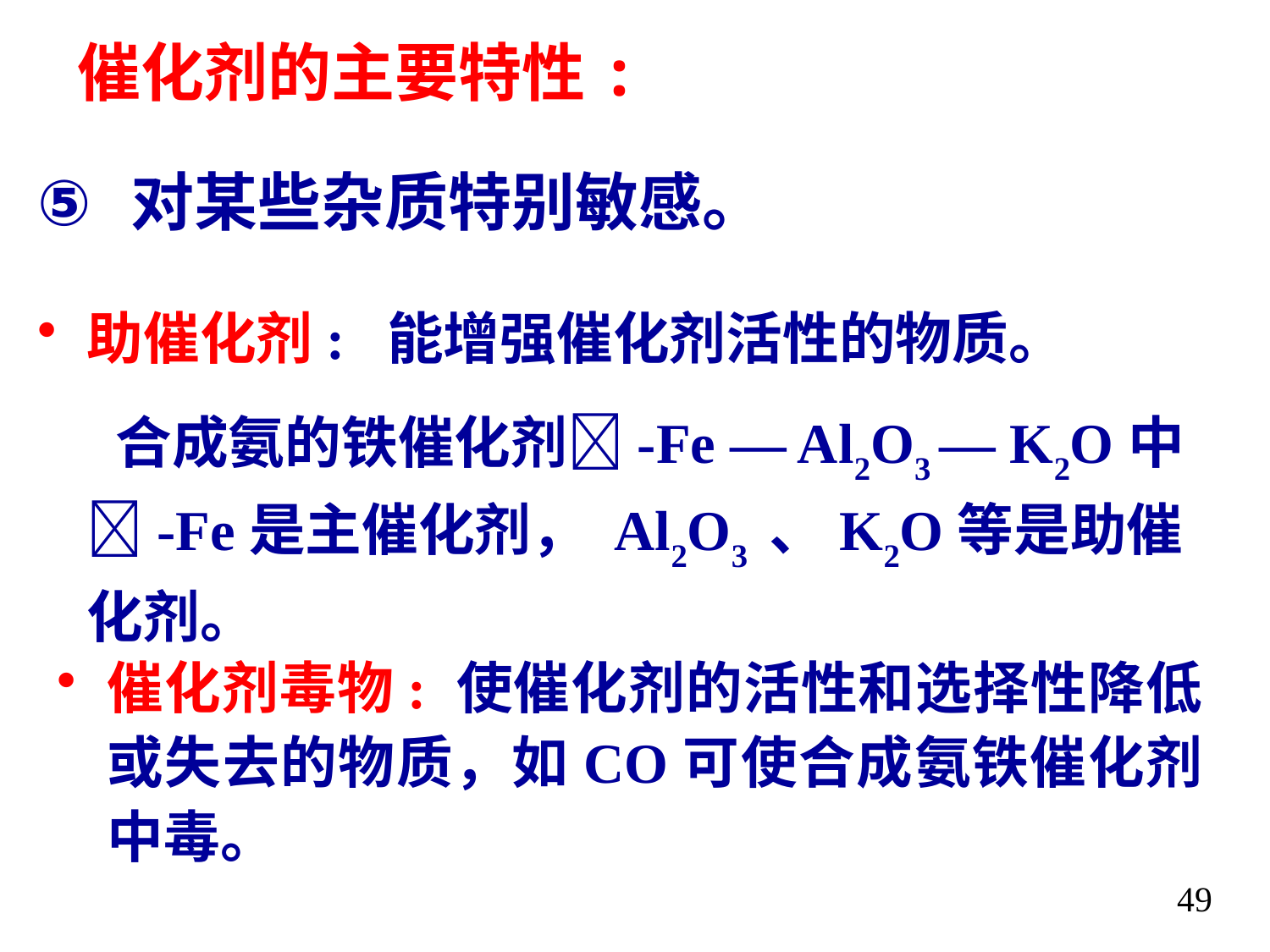

催化剂的主要特性:
 对某些杂质特别敏感。
助催化剂:  能增强催化剂活性的物质。
     合成氨的铁催化剂α-Fe — Al2O3 — K2O中 α-Fe是主催化剂， Al2O3 、K2O等是助催化剂。
催化剂毒物: 使催化剂的活性和选择性降低或失去的物质，如CO可使合成氨铁催化剂中毒。